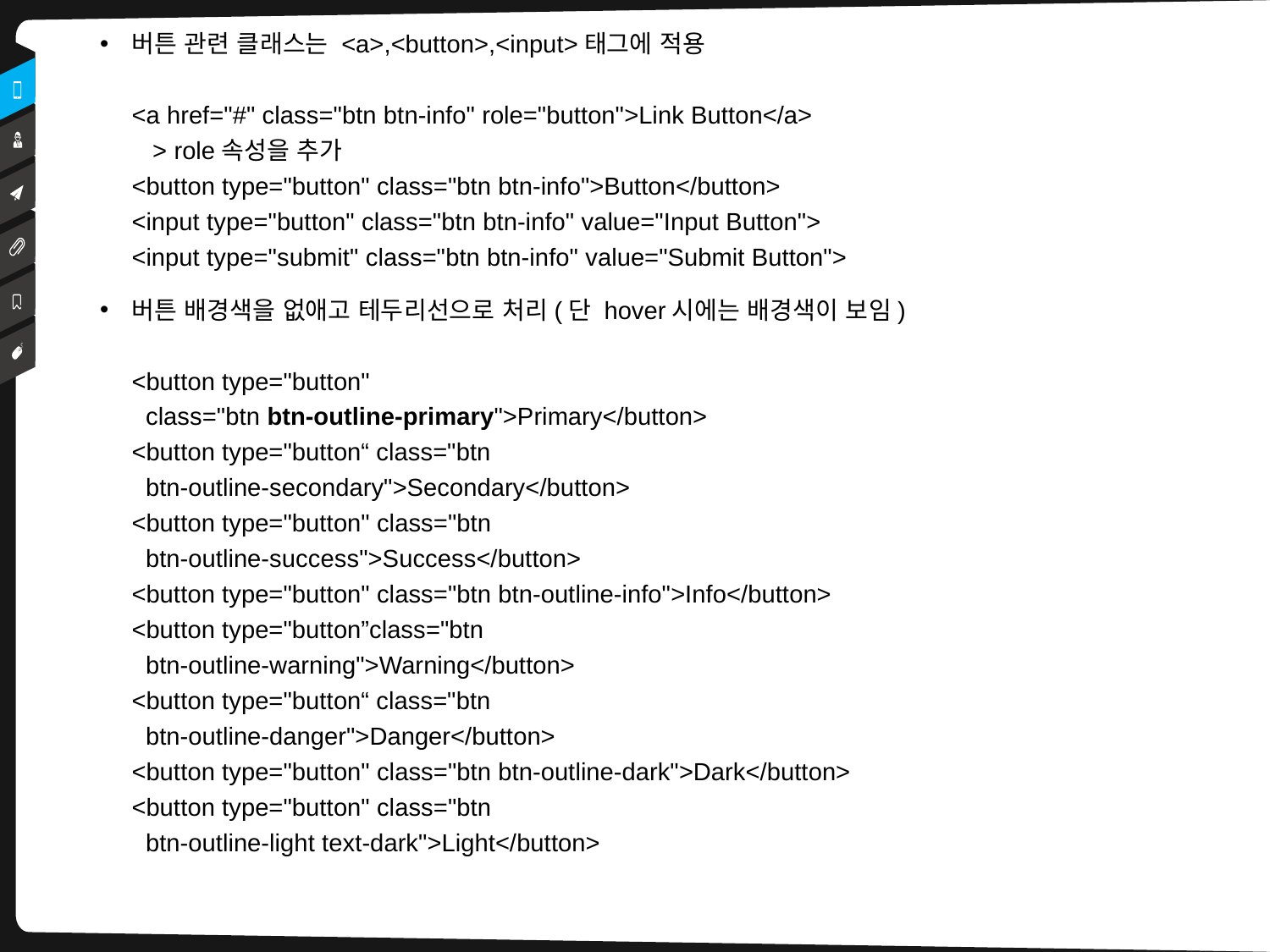

버튼 관련 클래스는 <a>,<button>,<input>태그에 적용
<a href="#" class="btn btn-info" role="button">Link Button</a>
   > role속성을 추가
<button type="button" class="btn btn-info">Button</button>
<input type="button" class="btn btn-info" value="Input Button">
<input type="submit" class="btn btn-info" value="Submit Button">
버튼 배경색을 없애고 테두리선으로 처리(단 hover시에는 배경색이 보임)
<button type="button" 
  class="btn btn-outline-primary">Primary</button>
<button type="button“ class="btn
  btn-outline-secondary">Secondary</button>
<button type="button" class="btn
  btn-outline-success">Success</button>
<button type="button" class="btn btn-outline-info">Info</button>
<button type="button”class="btn
  btn-outline-warning">Warning</button>
<button type="button“ class="btn
  btn-outline-danger">Danger</button>
<button type="button" class="btn btn-outline-dark">Dark</button>
<button type="button" class="btn
  btn-outline-light text-dark">Light</button>